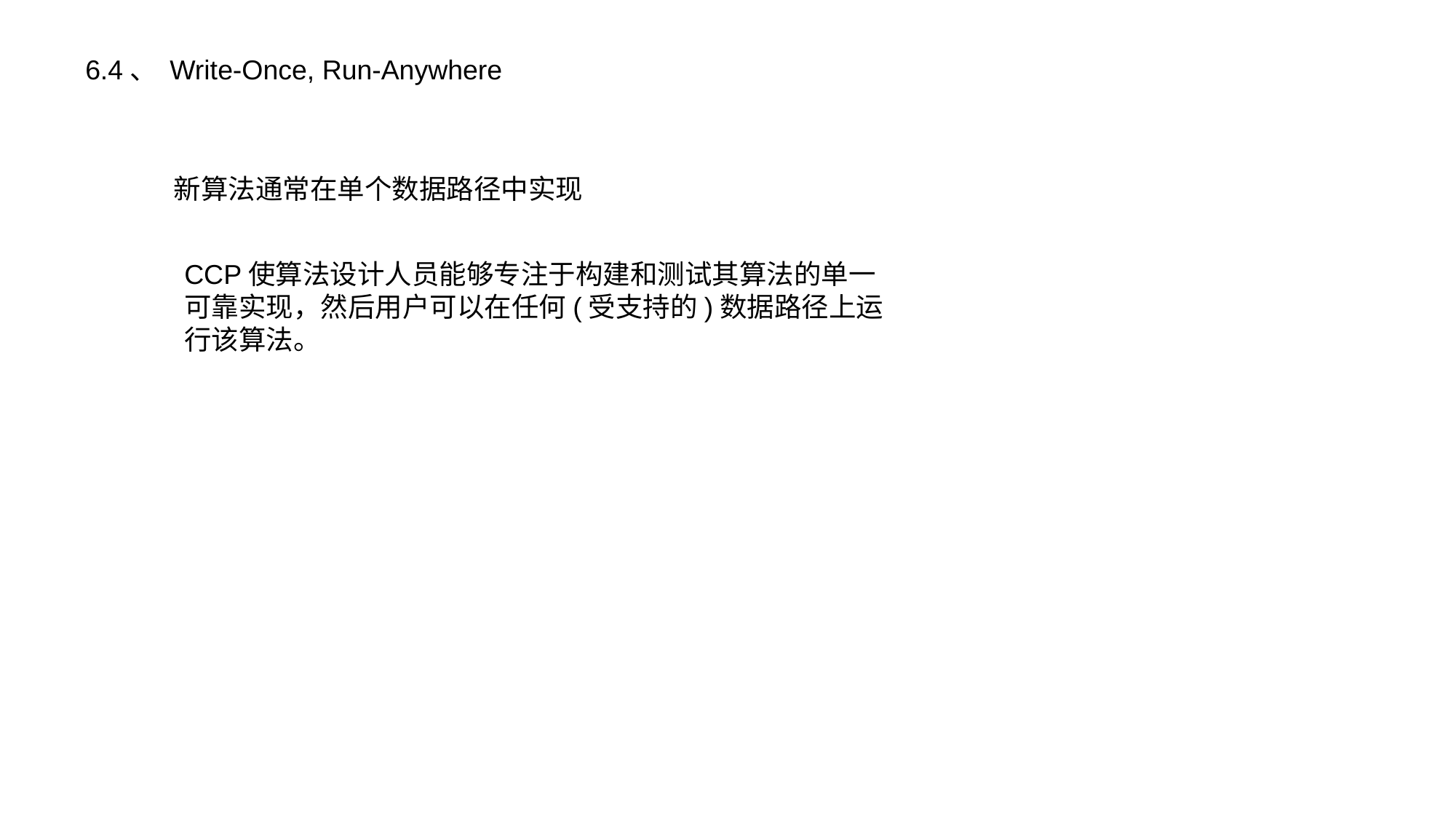

6.4、 Write-Once, Run-Anywhere
新算法通常在单个数据路径中实现
CCP使算法设计人员能够专注于构建和测试其算法的单一可靠实现，然后用户可以在任何(受支持的)数据路径上运行该算法。